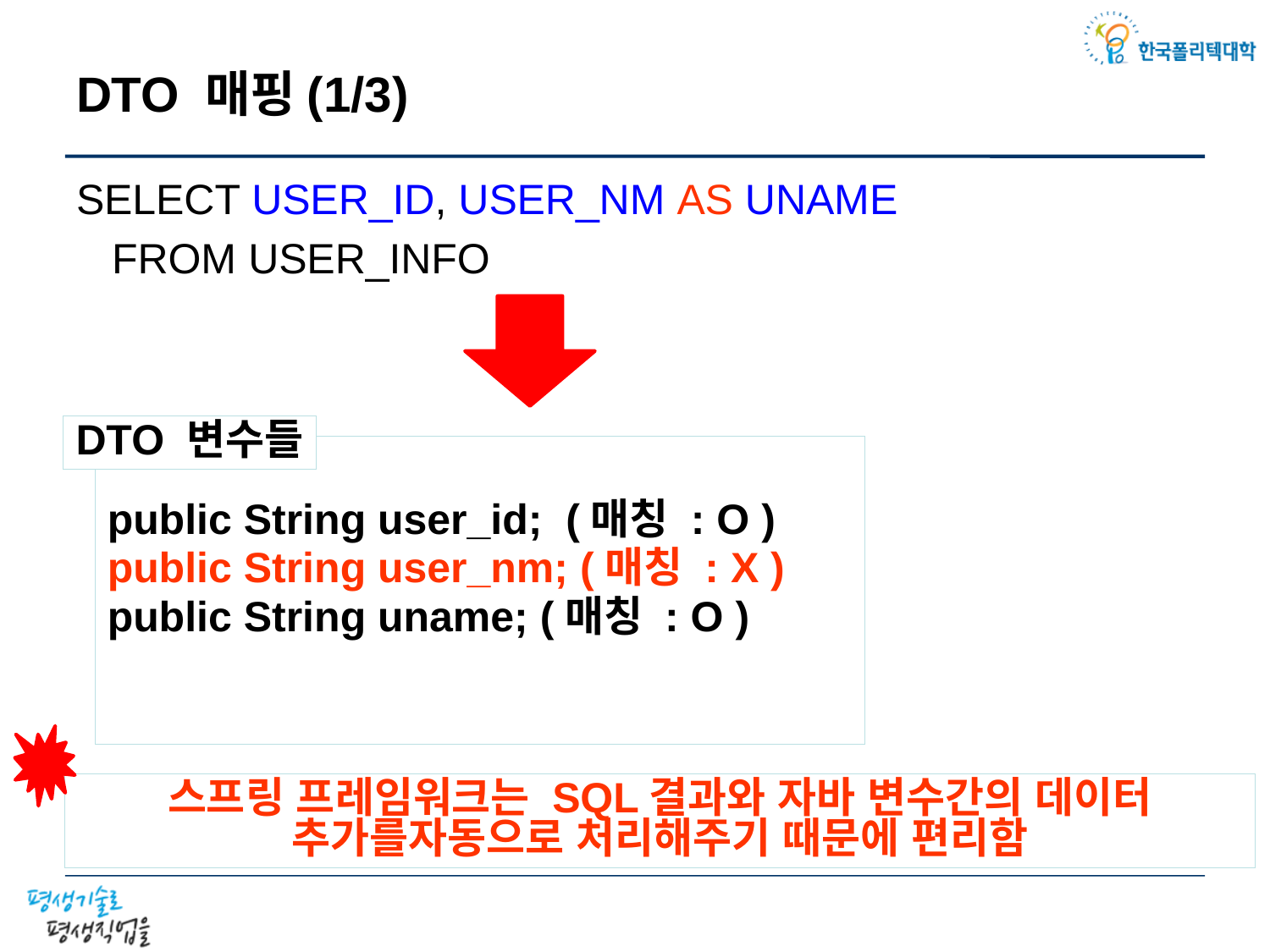

# DTO 매핑(1/3)
SELECT USER_ID, USER_NM AS UNAME
   FROM USER_INFO

DTO 변수들

public String user_id;  (매칭 : O )
public String user_nm; (매칭 : X )
public String uname; (매칭 : O )

스프링 프레임워크는 SQL결과와 자바 변수간의 데이터 추가를자동으로 처리해주기 때문에 편리함